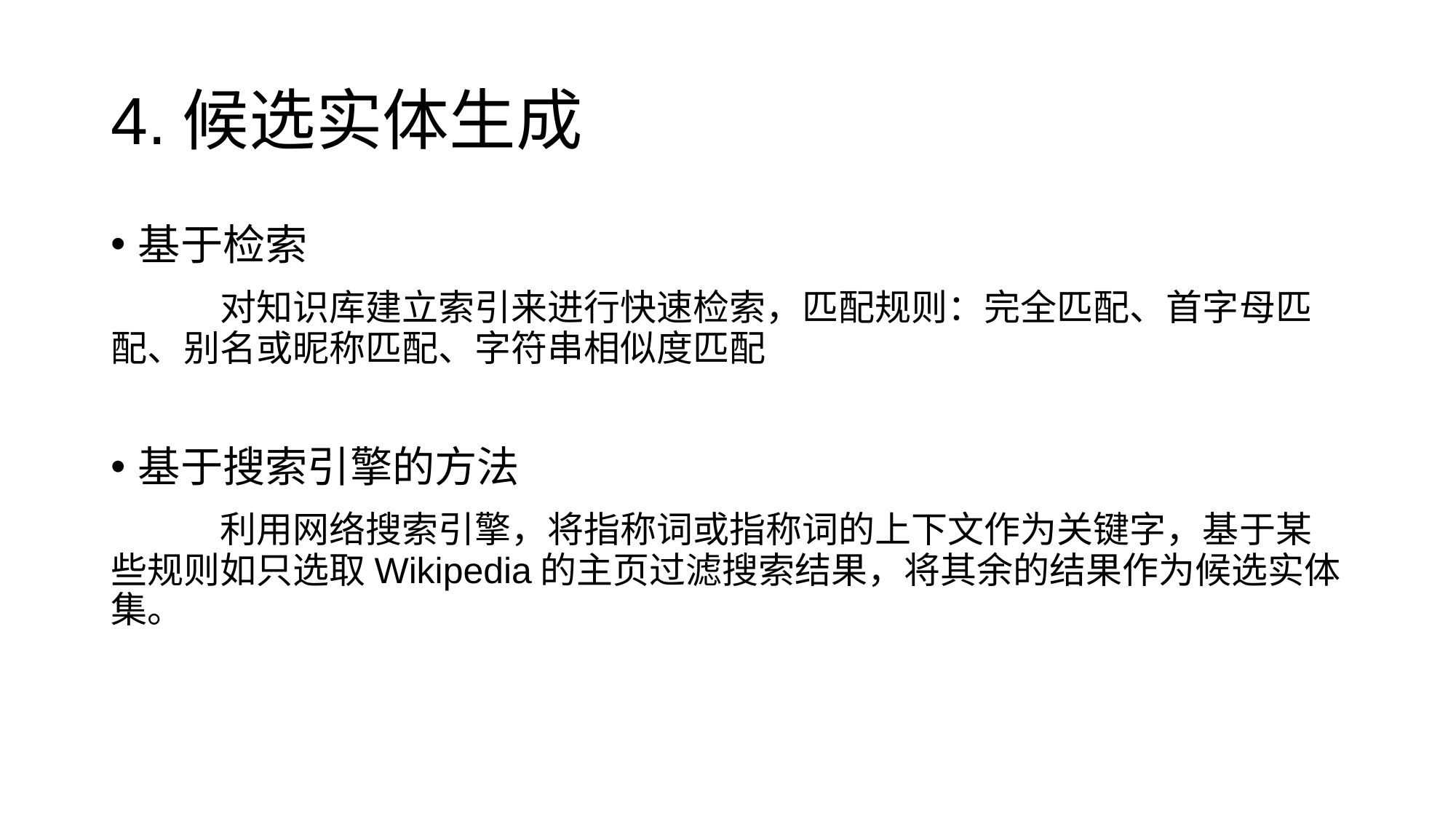

# 4.候选实体生成
基于检索
	对知识库建立索引来进行快速检索，匹配规则：完全匹配、首字母匹配、别名或昵称匹配、字符串相似度匹配

基于搜索引擎的方法
	利用网络搜索引擎，将指称词或指称词的上下文作为关键字，基于某些规则如只选取Wikipedia的主页过滤搜索结果，将其余的结果作为候选实体集。